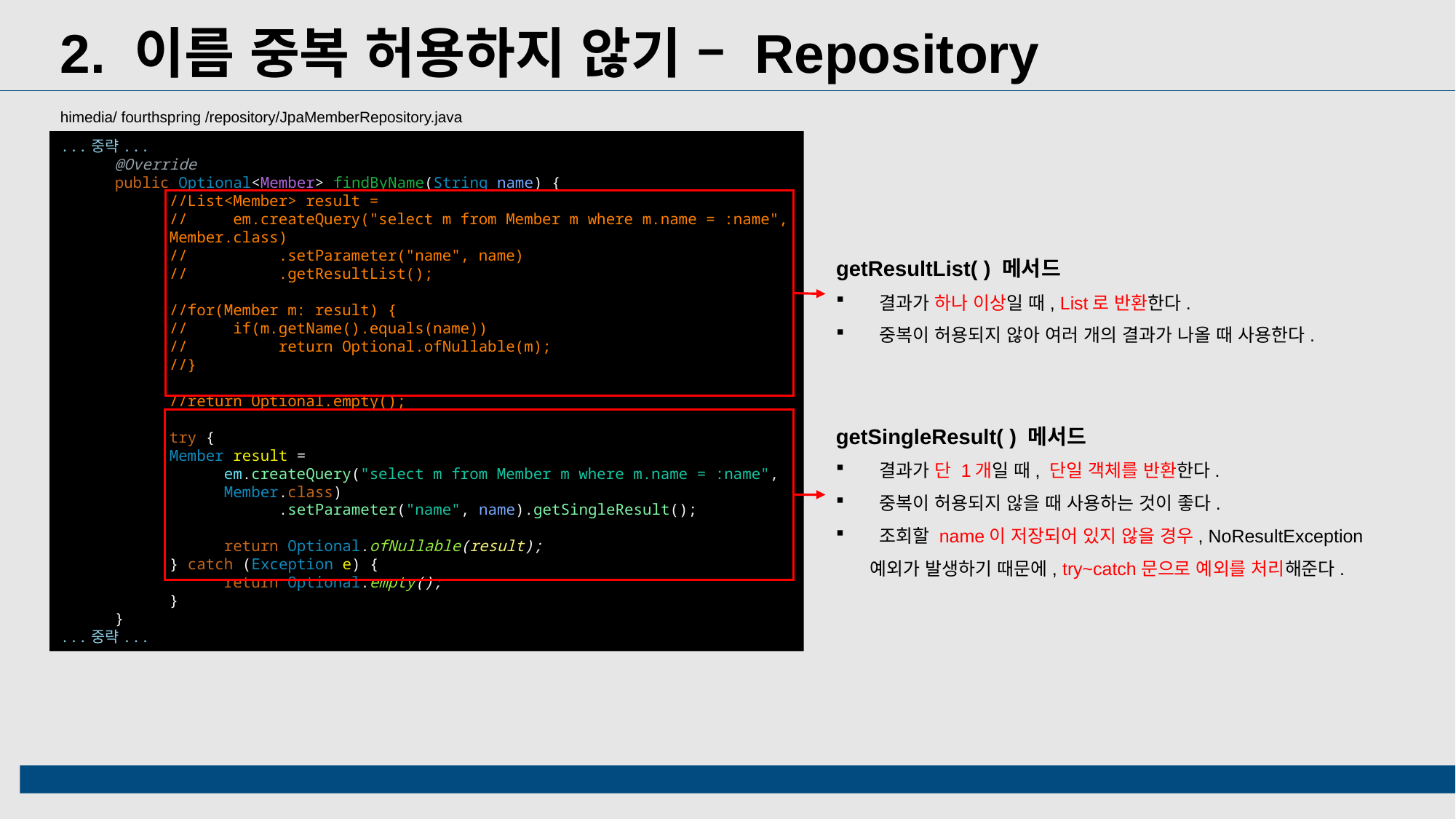

2. 이름 중복 허용하지 않기 – Repository
himedia/ fourthspring /repository/JpaMemberRepository.java
...중략...
@Override
public Optional<Member> findByName(String name) {
//List<Member> result =
//     em.createQuery("select m from Member m where m.name = :name", Member.class)
//          .setParameter("name", name)
//          .getResultList();

//for(Member m: result) {
//     if(m.getName().equals(name))
//          return Optional.ofNullable(m);
//}

//return Optional.empty();

try {
Member result =
em.createQuery("select m from Member m where m.name = :name", Member.class)
.setParameter("name", name).getSingleResult();

return Optional.ofNullable(result);
} catch (Exception e) {
return Optional.empty();
}
}
...중략...

getResultList( ) 메서드
 결과가 하나 이상일 때, List로 반환한다.
 중복이 허용되지 않아 여러 개의 결과가 나올 때 사용한다.
getSingleResult( ) 메서드
 결과가 단 1개일 때, 단일 객체를 반환한다.
 중복이 허용되지 않을 때 사용하는 것이 좋다.
 조회할 name이 저장되어 있지 않을 경우, NoResultException   예외가 발생하기 때문에, try~catch문으로 예외를 처리해준다.